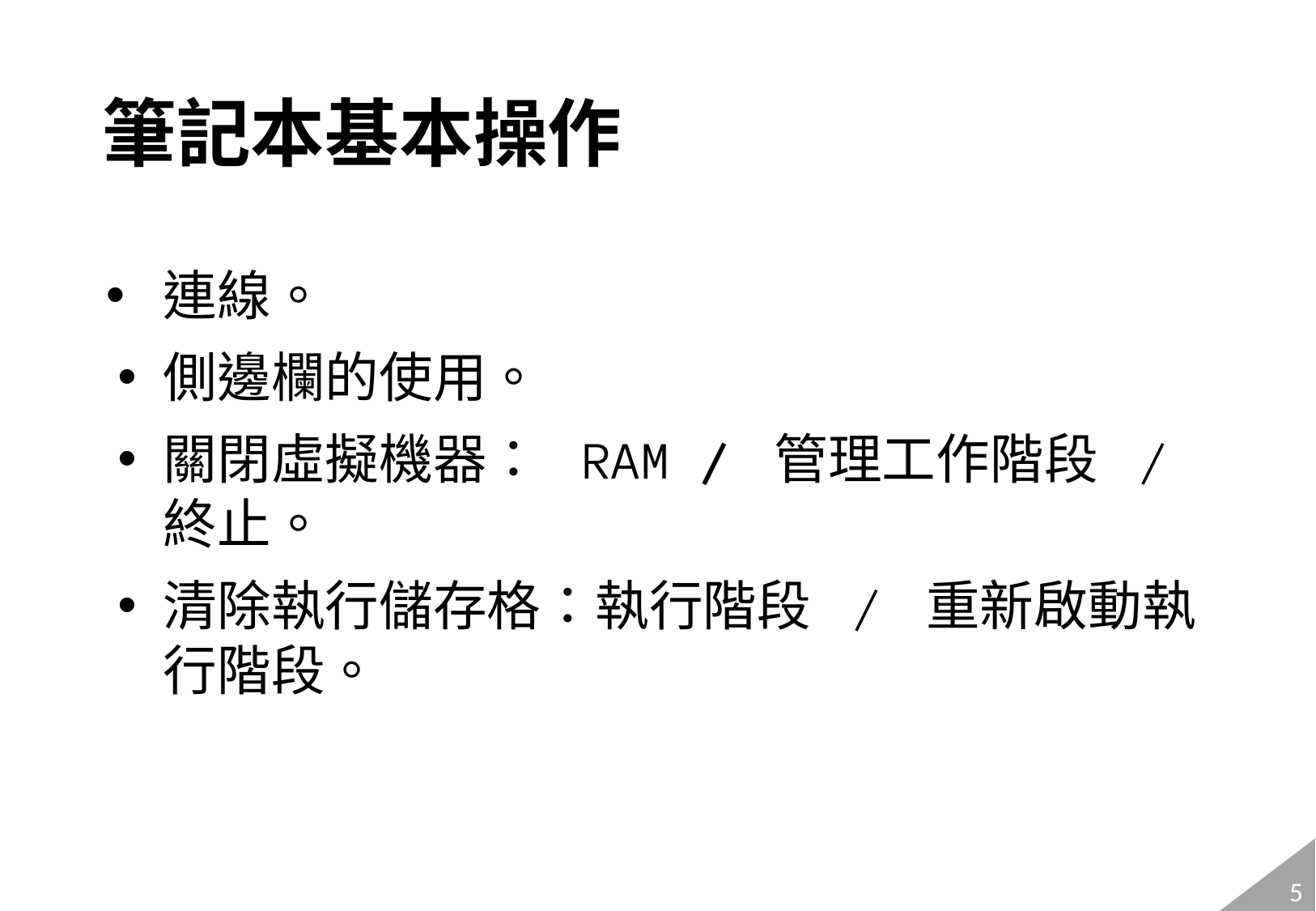

# 筆記本基本操作
連線。
側邊欄的使用。
關閉虛擬機器： RAM / 管理工作階段 / 終止。
清除執行儲存格：執行階段 / 重新啟動執行階段。
5